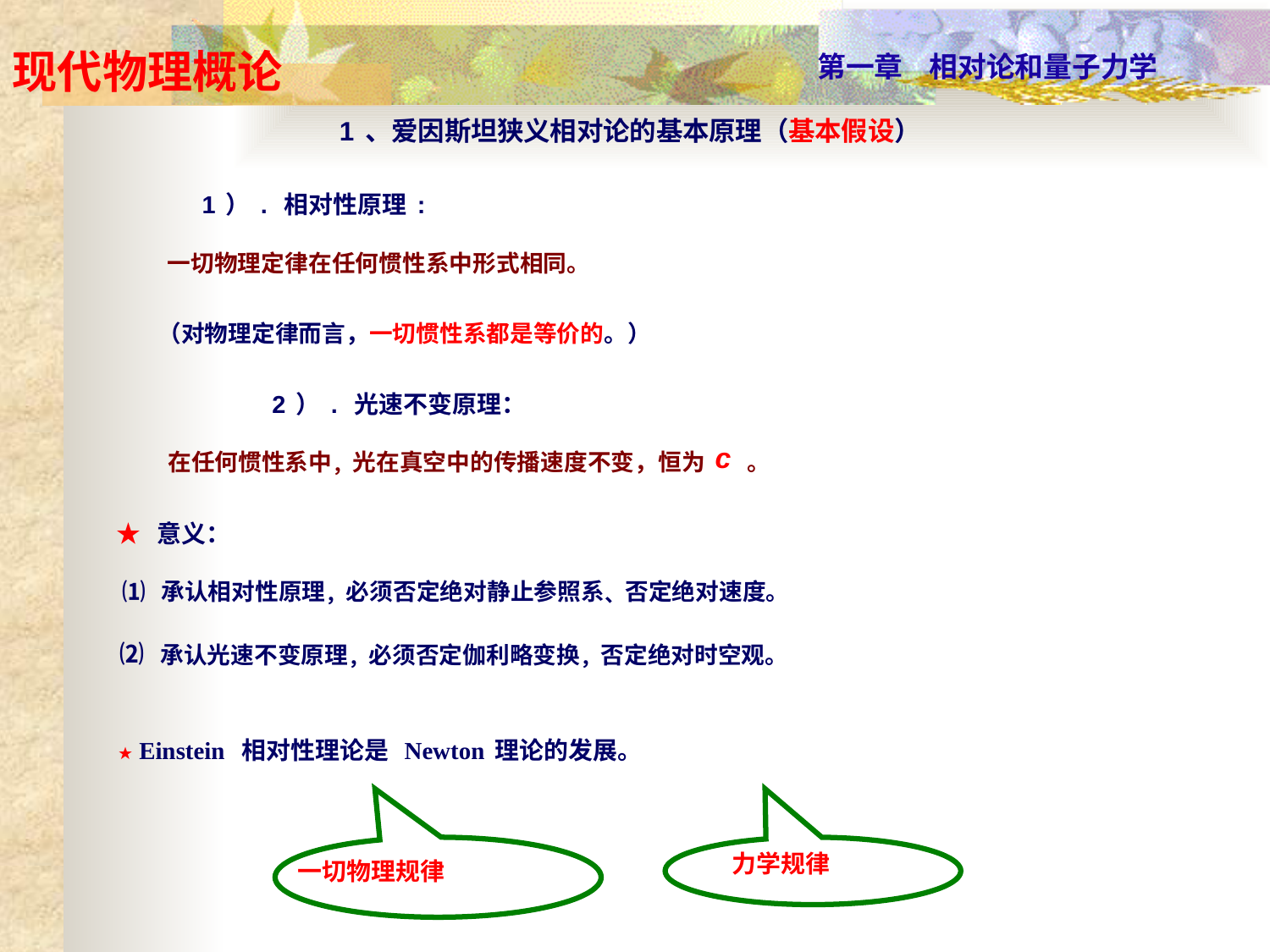

1、爱因斯坦狭义相对论的基本原理（基本假设）
1）. 相对性原理:
一切物理定律在任何惯性系中形式相同。
（对物理定律而言，一切惯性系都是等价的。）
2）. 光速不变原理：
在任何惯性系中，光在真空中的传播速度不变，恒为c 。
★ 意义：
 ⑴ 承认相对性原理，必须否定绝对静止参照系、否定绝对速度。
 ⑵ 承认光速不变原理，必须否定伽利略变换，否定绝对时空观。
★ Einstein 相对性理论是 Newton理论的发展。

一切物理规律

力学规律